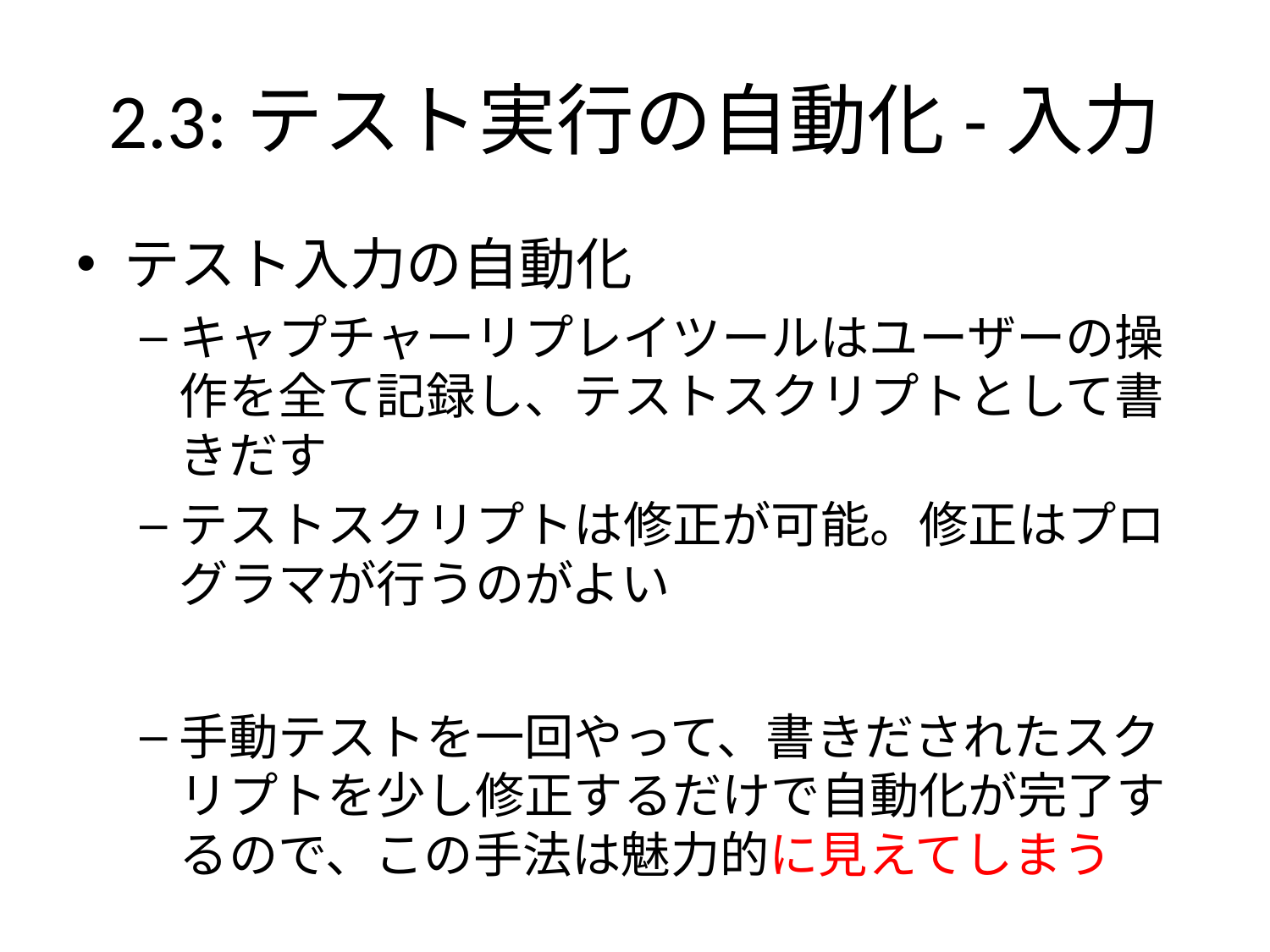

# 2.3:テスト実行の自動化-入力
テスト入力の自動化
キャプチャーリプレイツールはユーザーの操作を全て記録し、テストスクリプトとして書きだす
テストスクリプトは修正が可能。修正はプログラマが行うのがよい

手動テストを一回やって、書きだされたスクリプトを少し修正するだけで自動化が完了するので、この手法は魅力的に見えてしまう